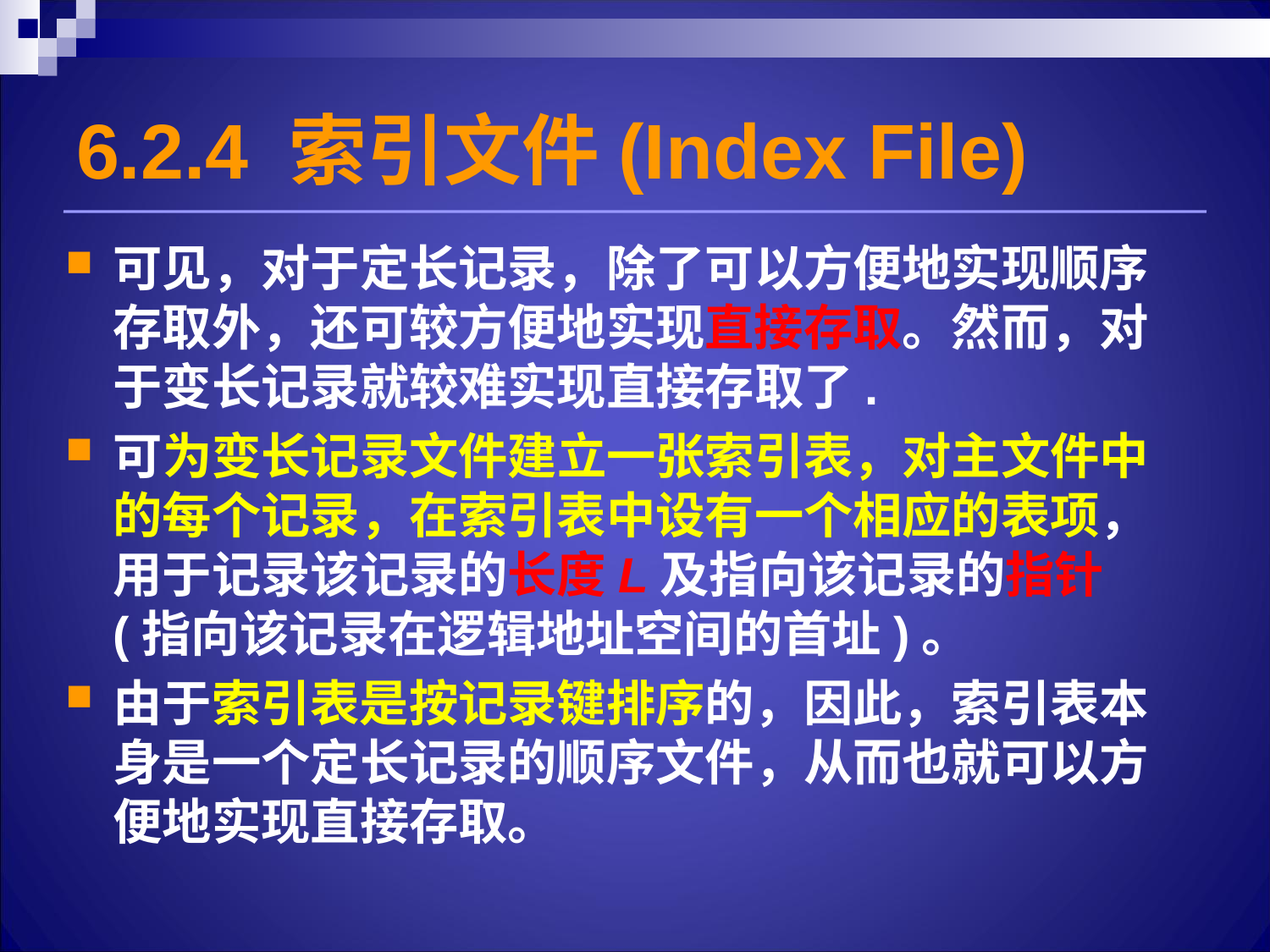

6.2.4 索引文件(Index File)
可见，对于定长记录，除了可以方便地实现顺序存取外，还可较方便地实现直接存取。然而，对于变长记录就较难实现直接存取了.
可为变长记录文件建立一张索引表，对主文件中的每个记录，在索引表中设有一个相应的表项，用于记录该记录的长度L及指向该记录的指针(指向该记录在逻辑地址空间的首址)。
由于索引表是按记录键排序的，因此，索引表本身是一个定长记录的顺序文件，从而也就可以方便地实现直接存取。